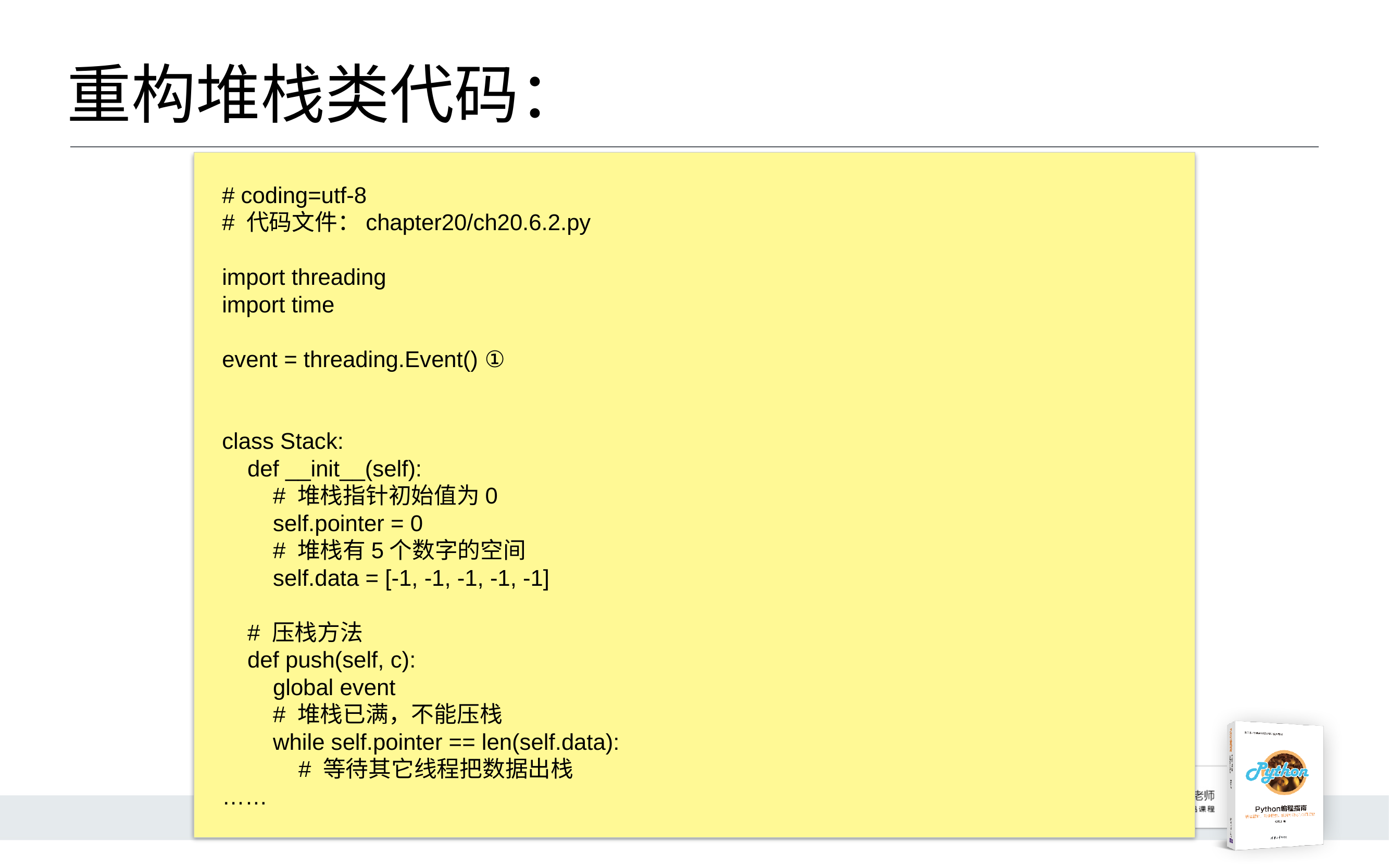

# 重构堆栈类代码：
# coding=utf-8
# 代码文件：chapter20/ch20.6.2.py

import threading
import time

event = threading.Event() ①

class Stack:
    def __init__(self):
        # 堆栈指针初始值为0
        self.pointer = 0
        # 堆栈有5个数字的空间
        self.data = [-1, -1, -1, -1, -1]

    # 压栈方法
    def push(self, c):
        global event
        # 堆栈已满，不能压栈
        while self.pointer == len(self.data):
            # 等待其它线程把数据出栈
……